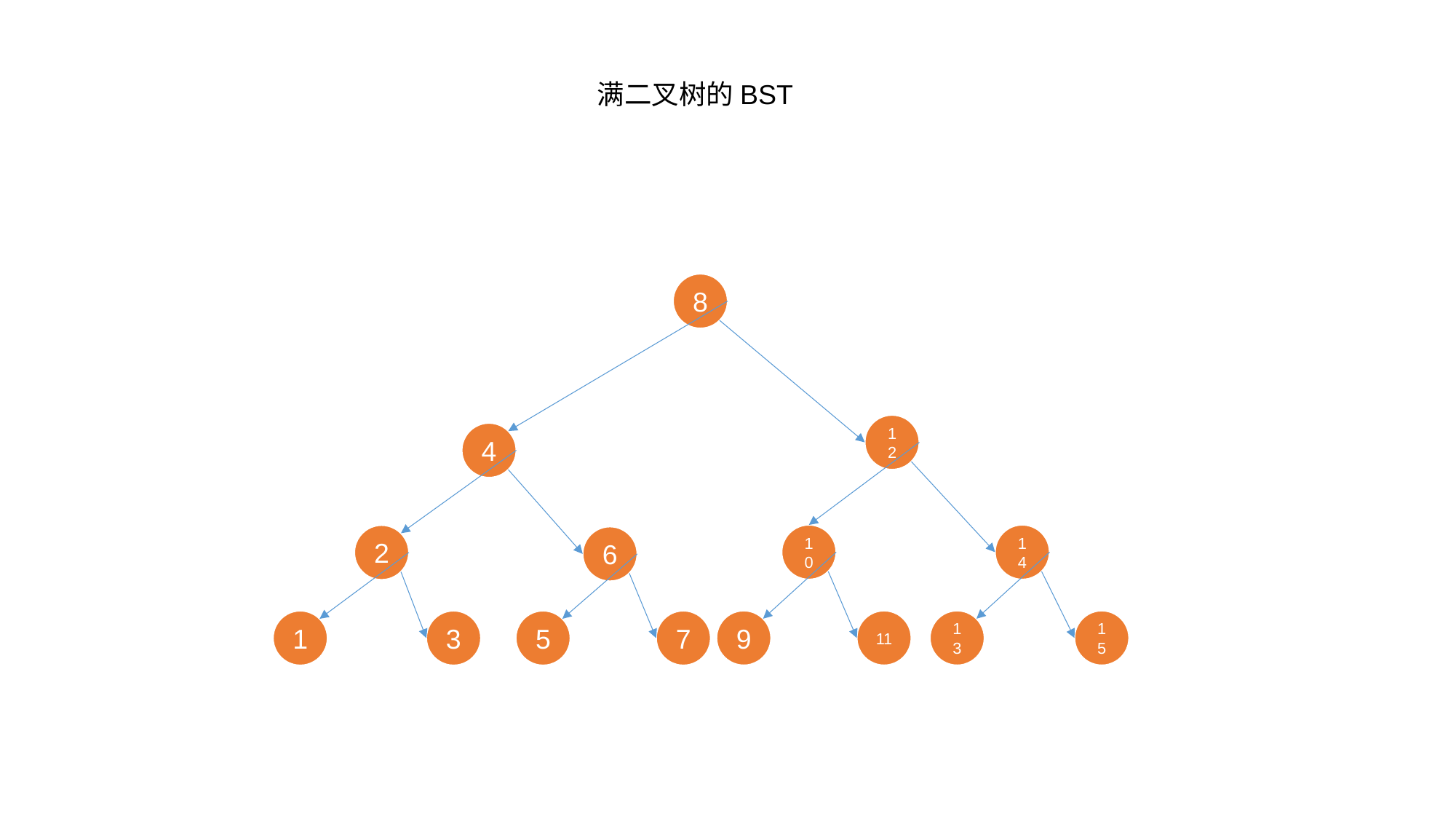

满二叉树的BST
8
12
4
10
14
2
6
9
11
13
15
1
3
5
7